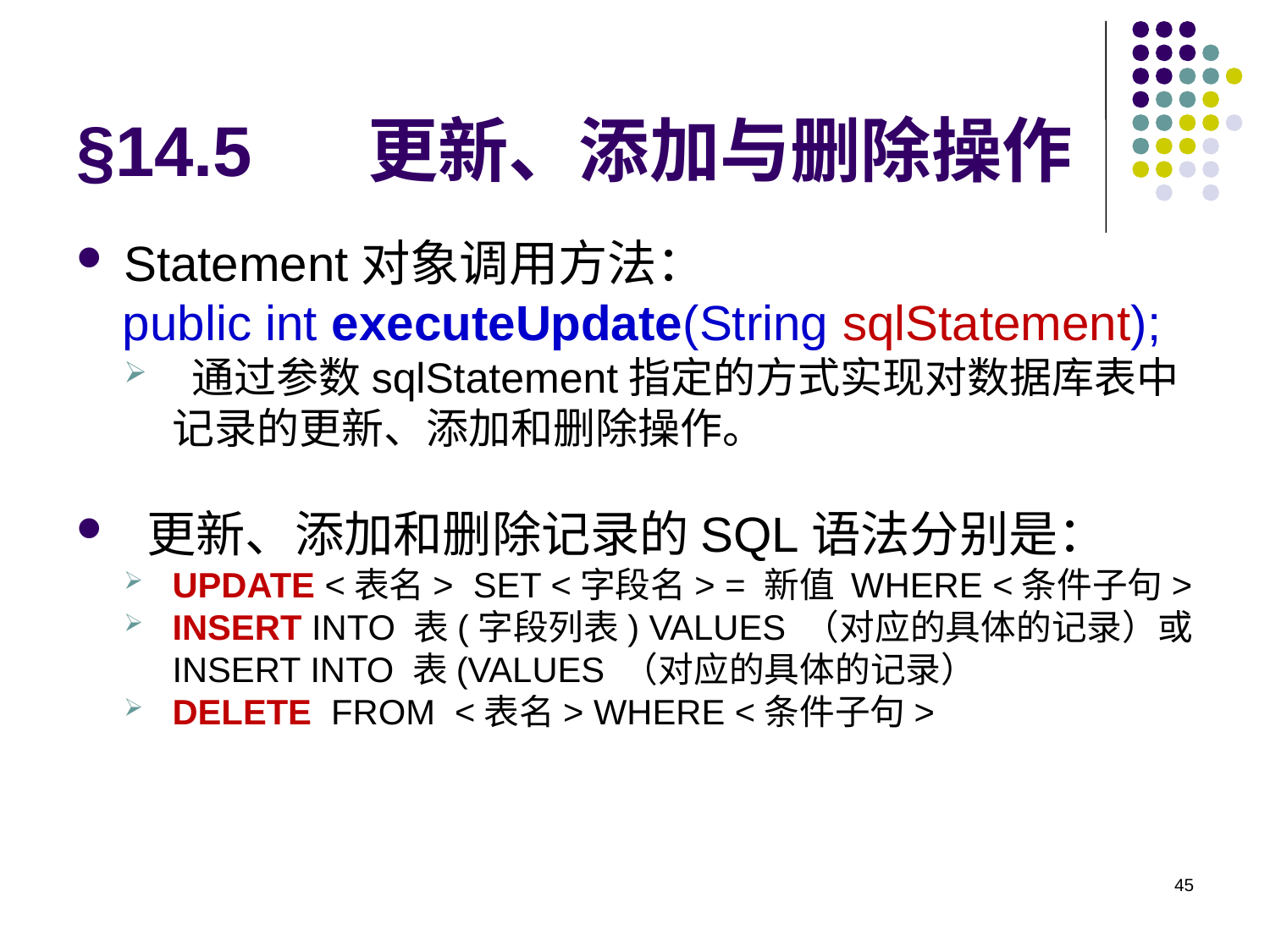

# §14.5     更新、添加与删除操作
Statement对象调用方法：
 public int executeUpdate(String sqlStatement);
 通过参数sqlStatement指定的方式实现对数据库表中记录的更新、添加和删除操作。

 更新、添加和删除记录的SQL语法分别是：
UPDATE <表名>  SET <字段名> = 新值 WHERE <条件子句>
INSERT INTO 表(字段列表) VALUES （对应的具体的记录）或INSERT INTO 表(VALUES （对应的具体的记录）
DELETE  FROM  <表名> WHERE <条件子句>

45